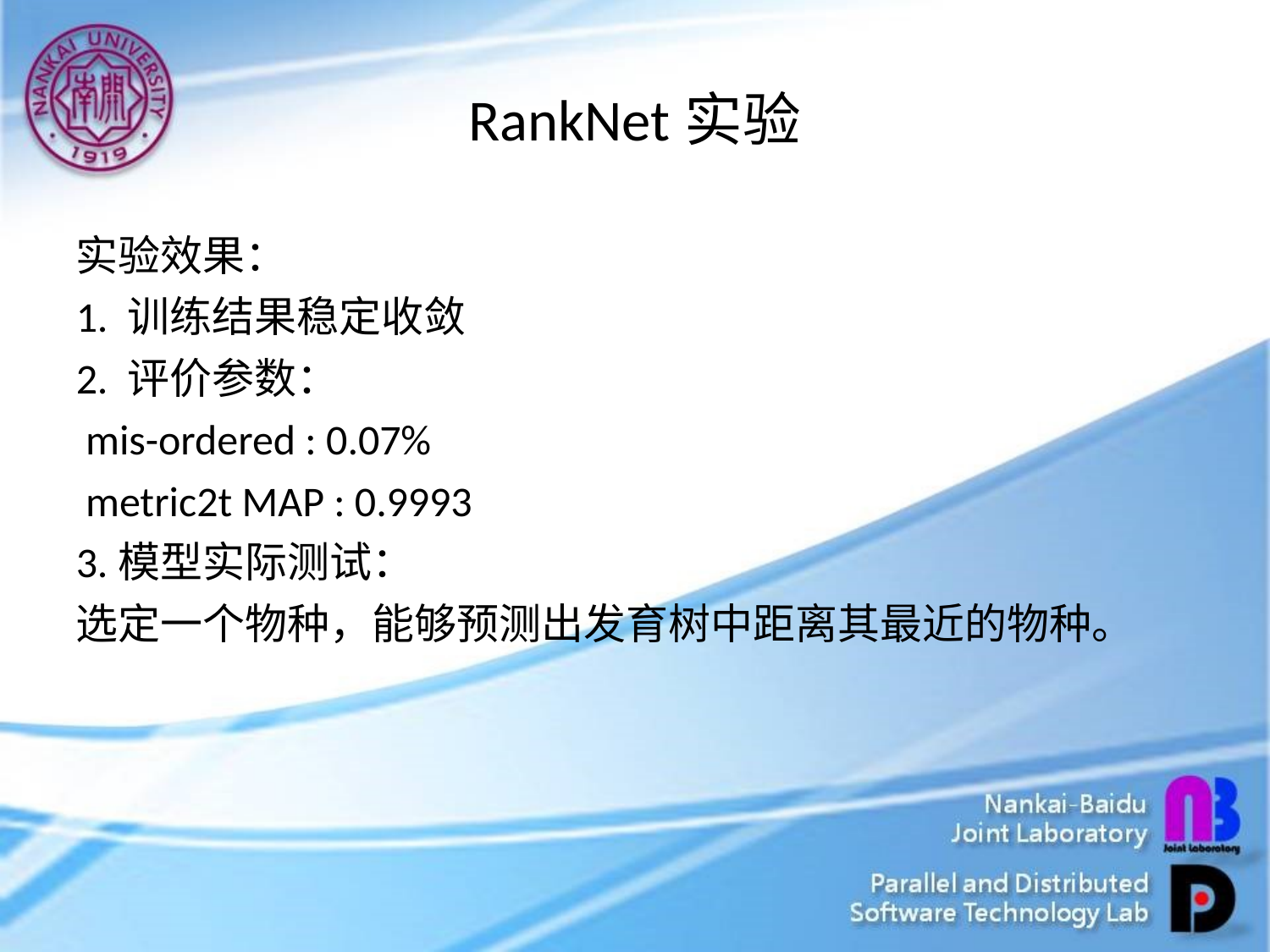

# RankNet实验
实验效果：
1. 训练结果稳定收敛
2. 评价参数：
 mis-ordered : 0.07%
 metric2t MAP : 0.9993
3.模型实际测试：
选定一个物种，能够预测出发育树中距离其最近的物种。